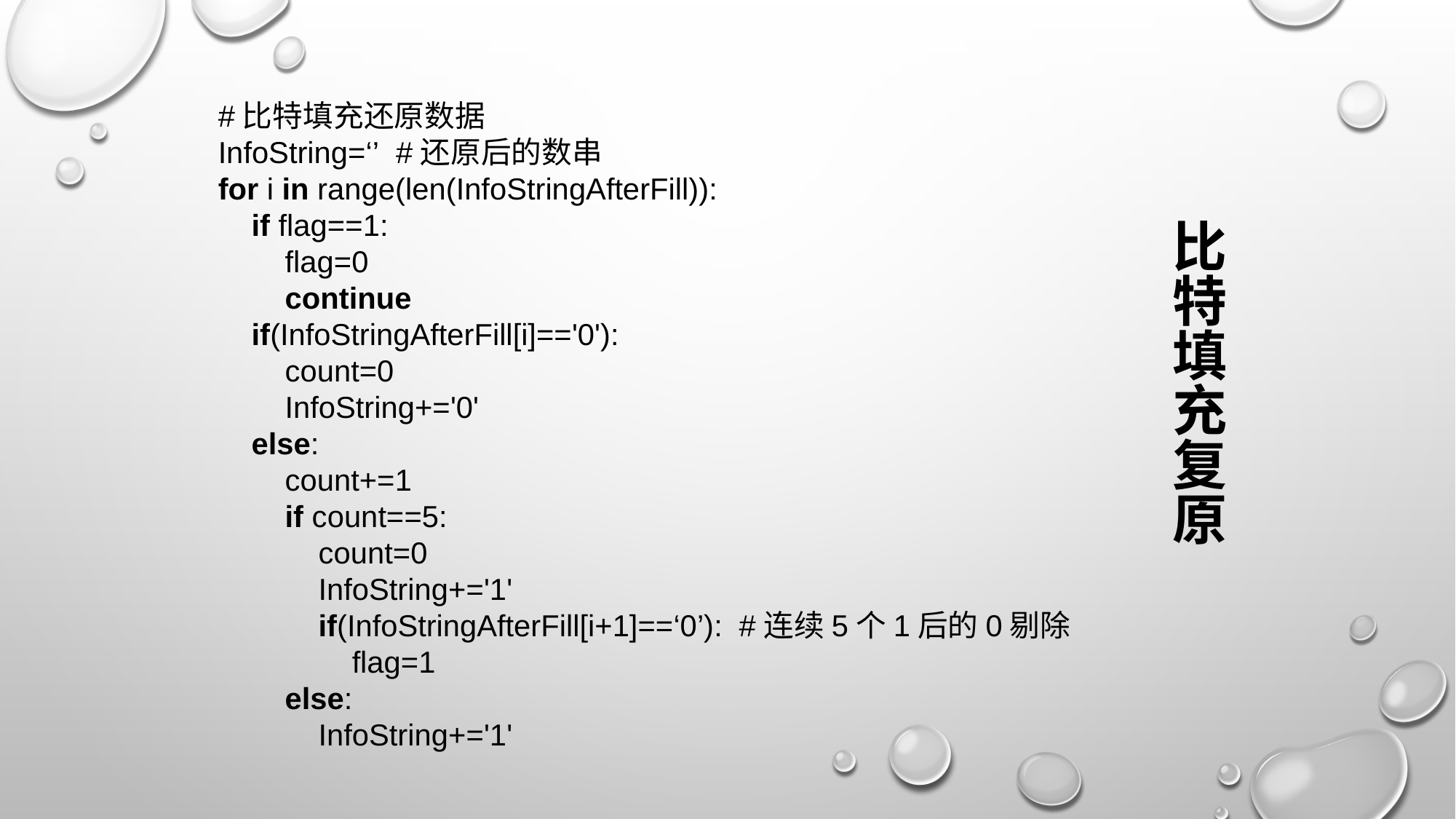

#比特填充还原数据
InfoString=‘’  #还原后的数串
for i in range(len(InfoStringAfterFill)):
    if flag==1:
        flag=0
        continue
    if(InfoStringAfterFill[i]=='0'):
        count=0
        InfoString+='0'
    else:
        count+=1
        if count==5:
            count=0
            InfoString+='1'
            if(InfoStringAfterFill[i+1]==‘0’):  #连续5个1后的0剔除
                flag=1
        else:
            InfoString+='1'
# 比特填充复原